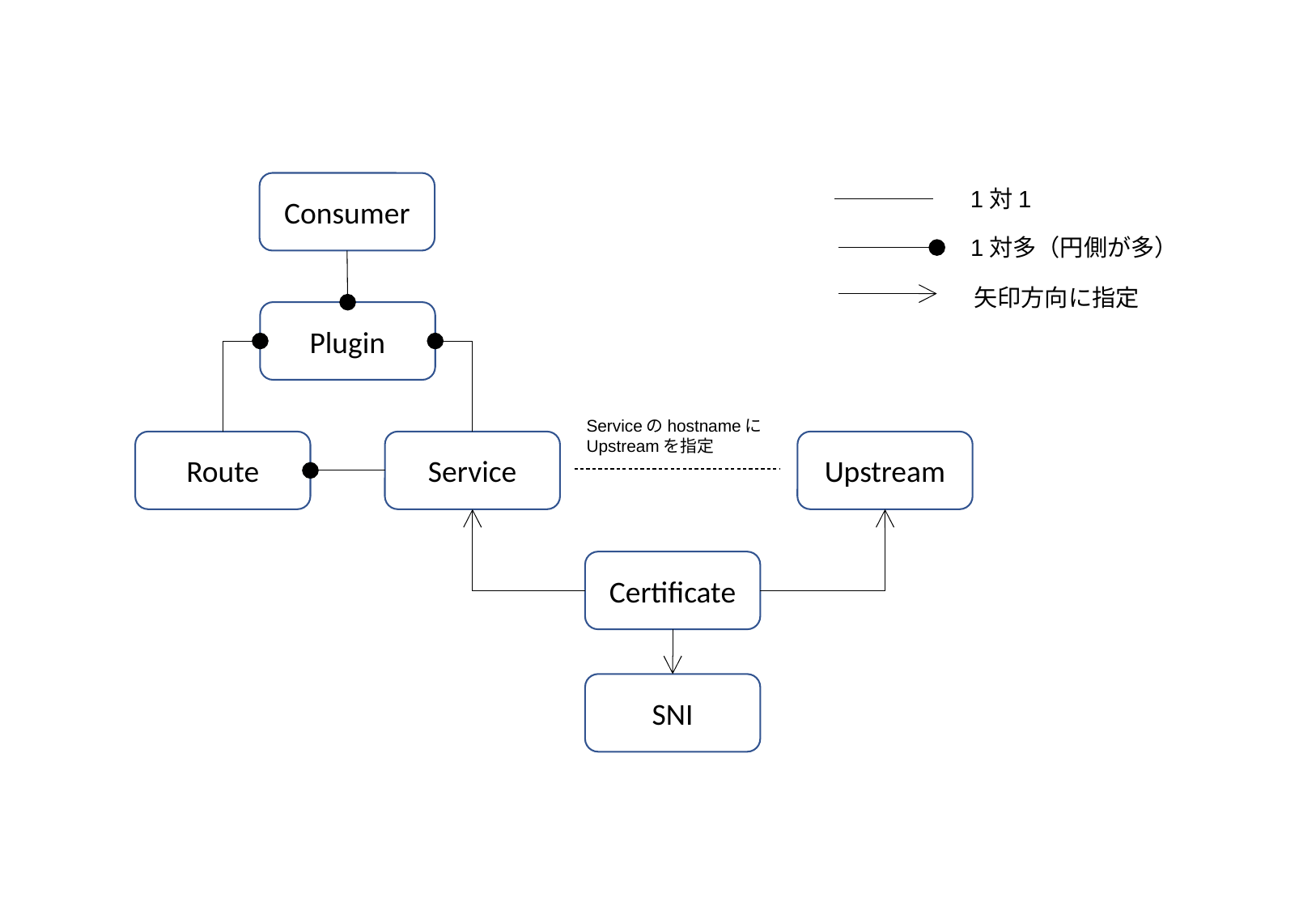

Consumer
1対1
1対多（円側が多）
矢印方向に指定
Plugin
Serviceのhostnameに
Upstreamを指定
Route
Upstream
Service
Certificate
SNI